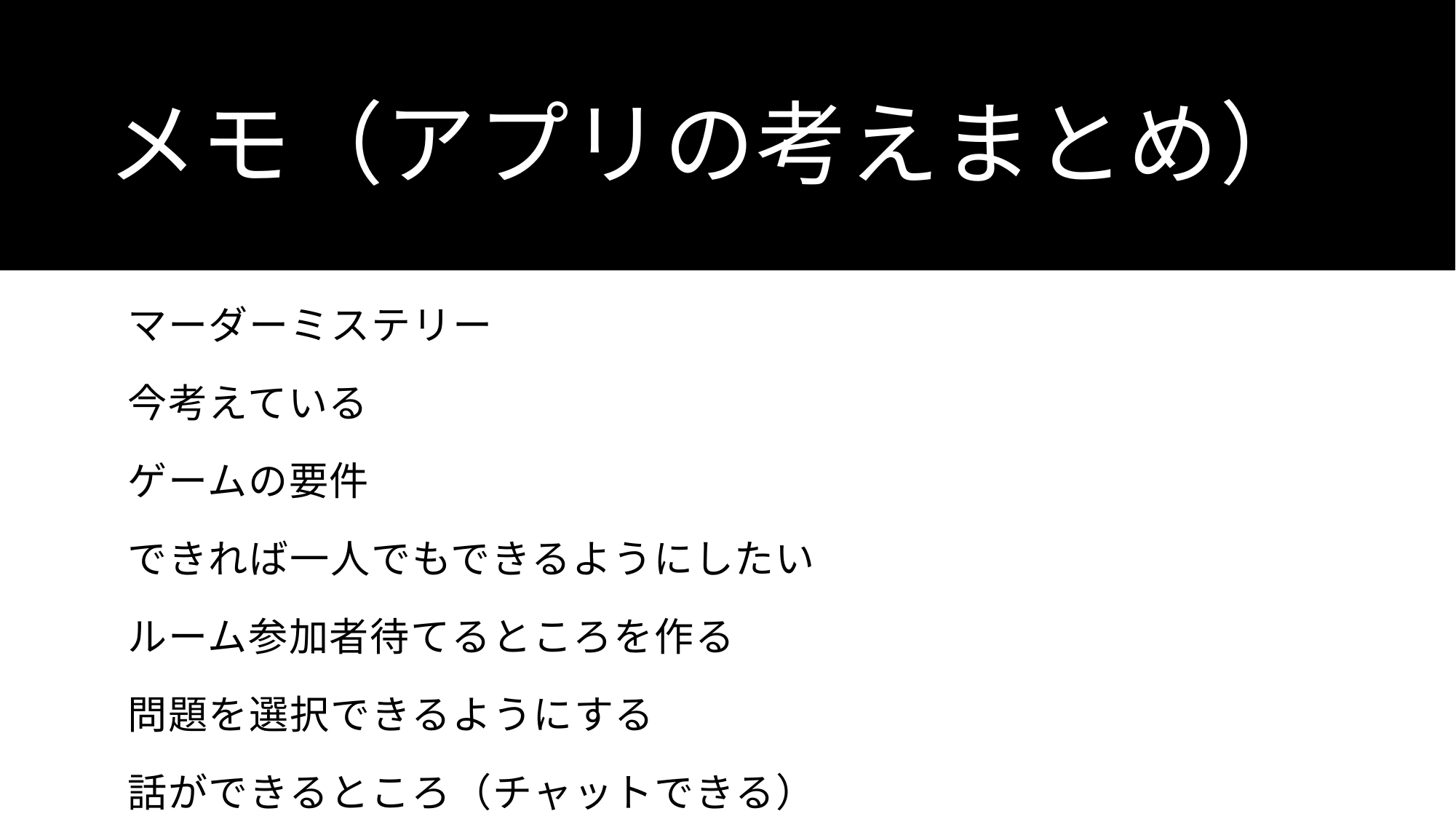

# メモ（アプリの考えまとめ）
マーダーミステリー
今考えている
ゲームの要件
できれば一人でもできるようにしたい
ルーム参加者待てるところを作る
問題を選択できるようにする
話ができるところ（チャットできる）
個別で話し合いができるところを作る
投票できるようにする
時間制限で次のステップに行けるようにする